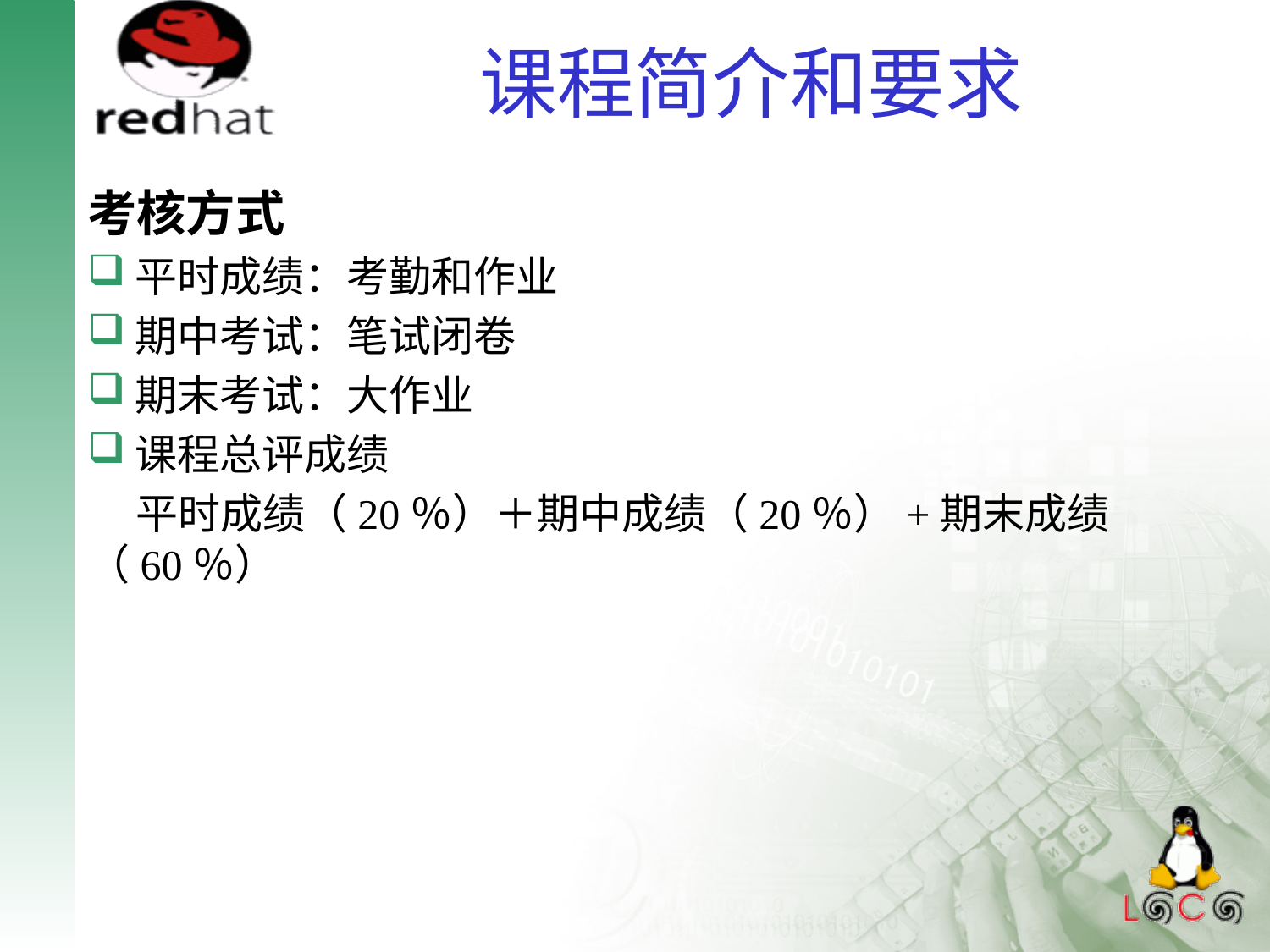

# 课程简介和要求
考核方式
平时成绩：考勤和作业
期中考试：笔试闭卷
期末考试：大作业
课程总评成绩
    平时成绩（20％）＋期中成绩（20％）+期末成绩（60％）